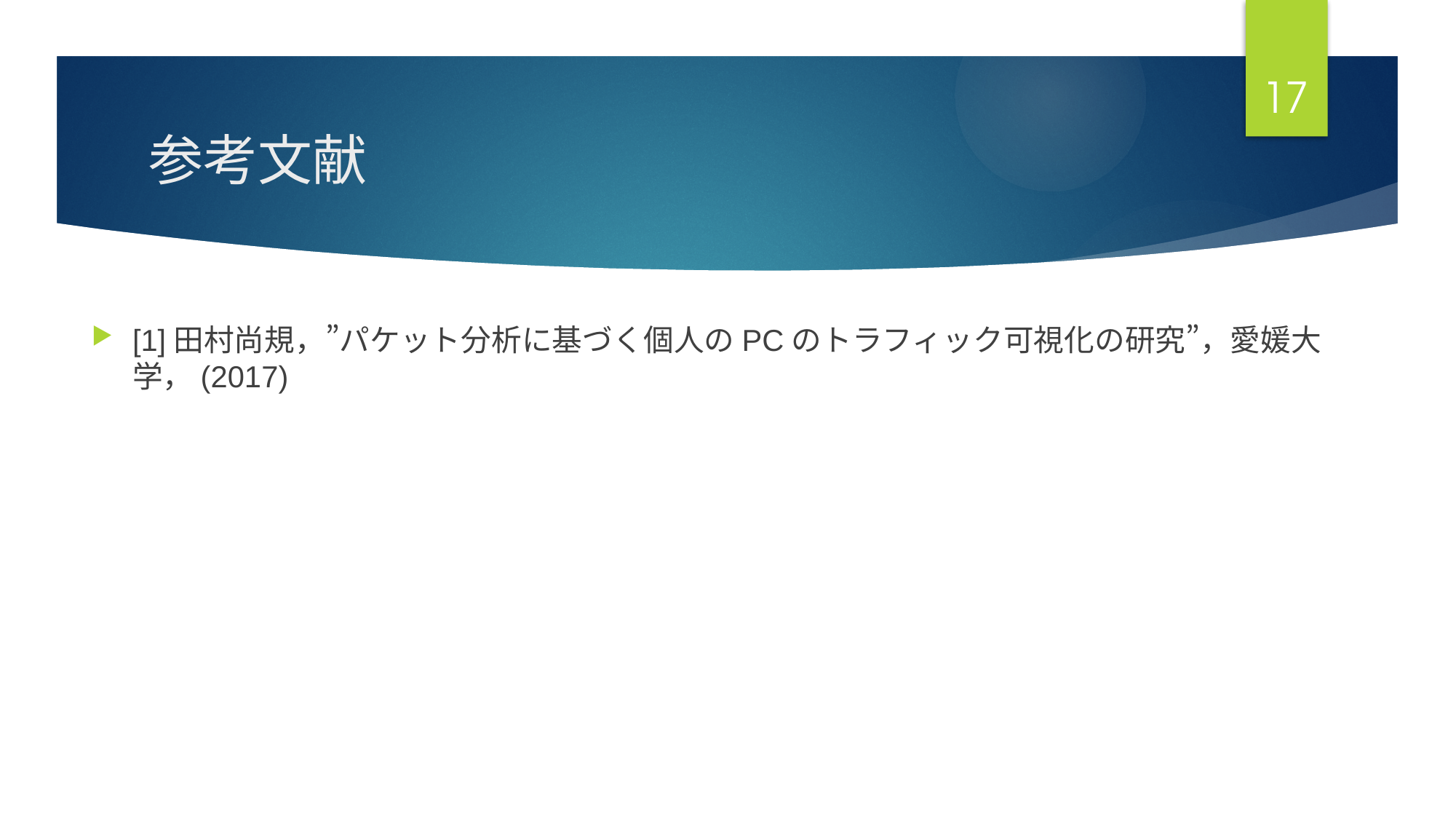

17
# 参考文献

[1]田村尚規，”パケット分析に基づく個人のPCのトラフィック可視化の研究”，愛媛大学，(2017)